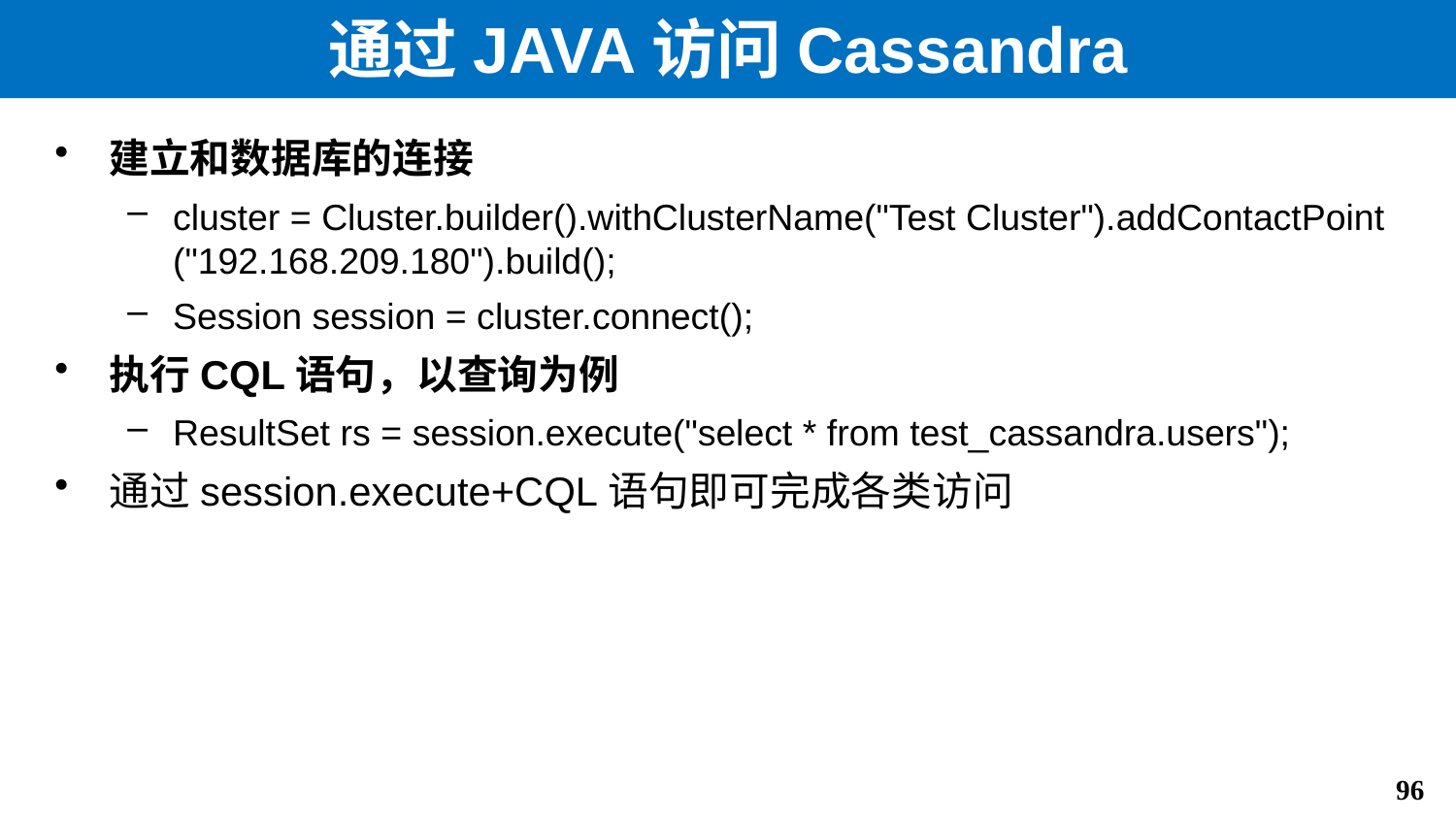

# 通过JAVA访问Cassandra
建立和数据库的连接
cluster = Cluster.builder().withClusterName("Test Cluster").addContactPoint ("192.168.209.180").build();
Session session = cluster.connect();
执行CQL语句，以查询为例
ResultSet rs = session.execute("select * from test_cassandra.users");
通过session.execute+CQL语句即可完成各类访问